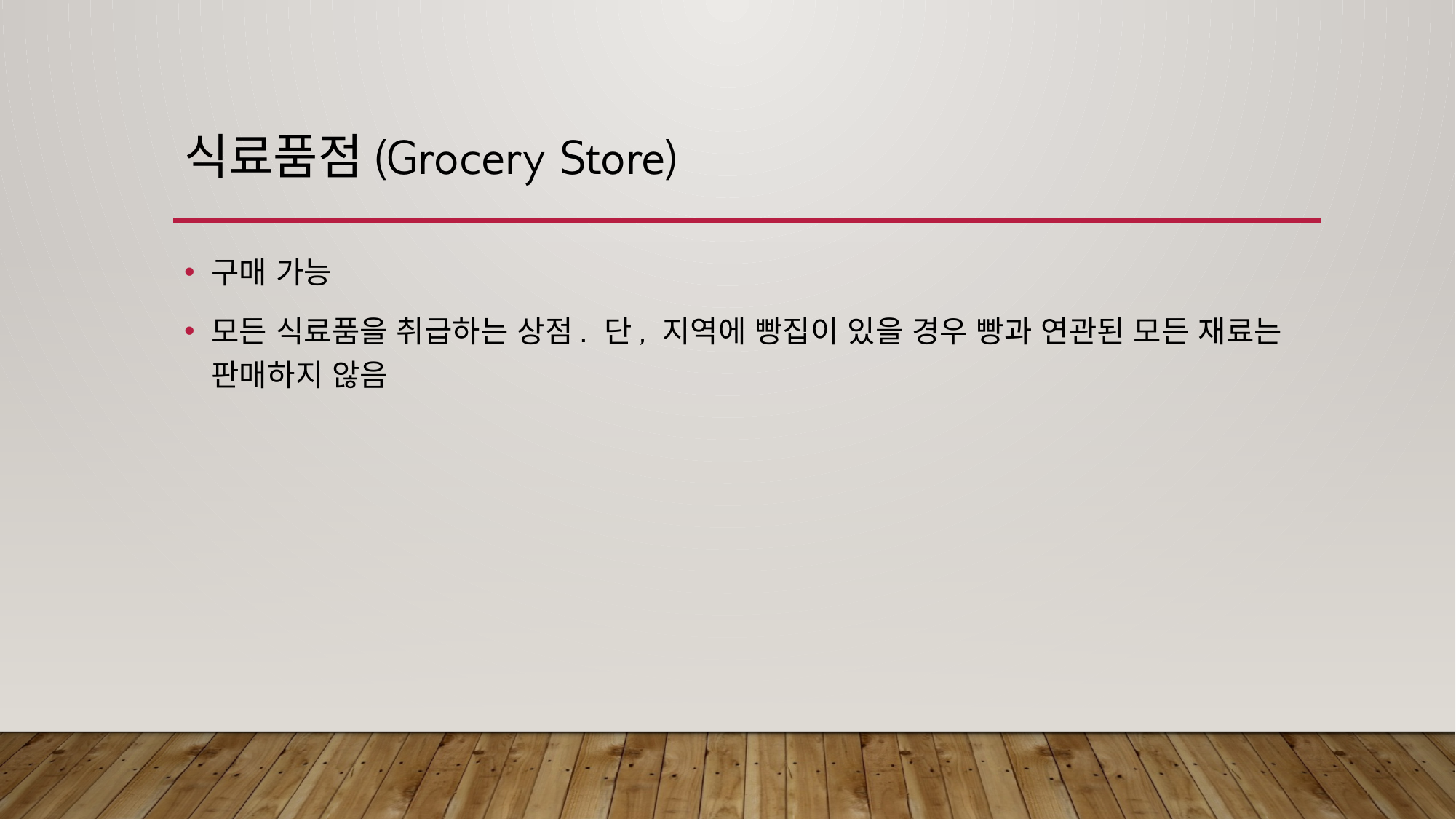

# 식료품점(Grocery Store)
구매 가능
모든 식료품을 취급하는 상점. 단, 지역에 빵집이 있을 경우 빵과 연관된 모든 재료는 판매하지 않음